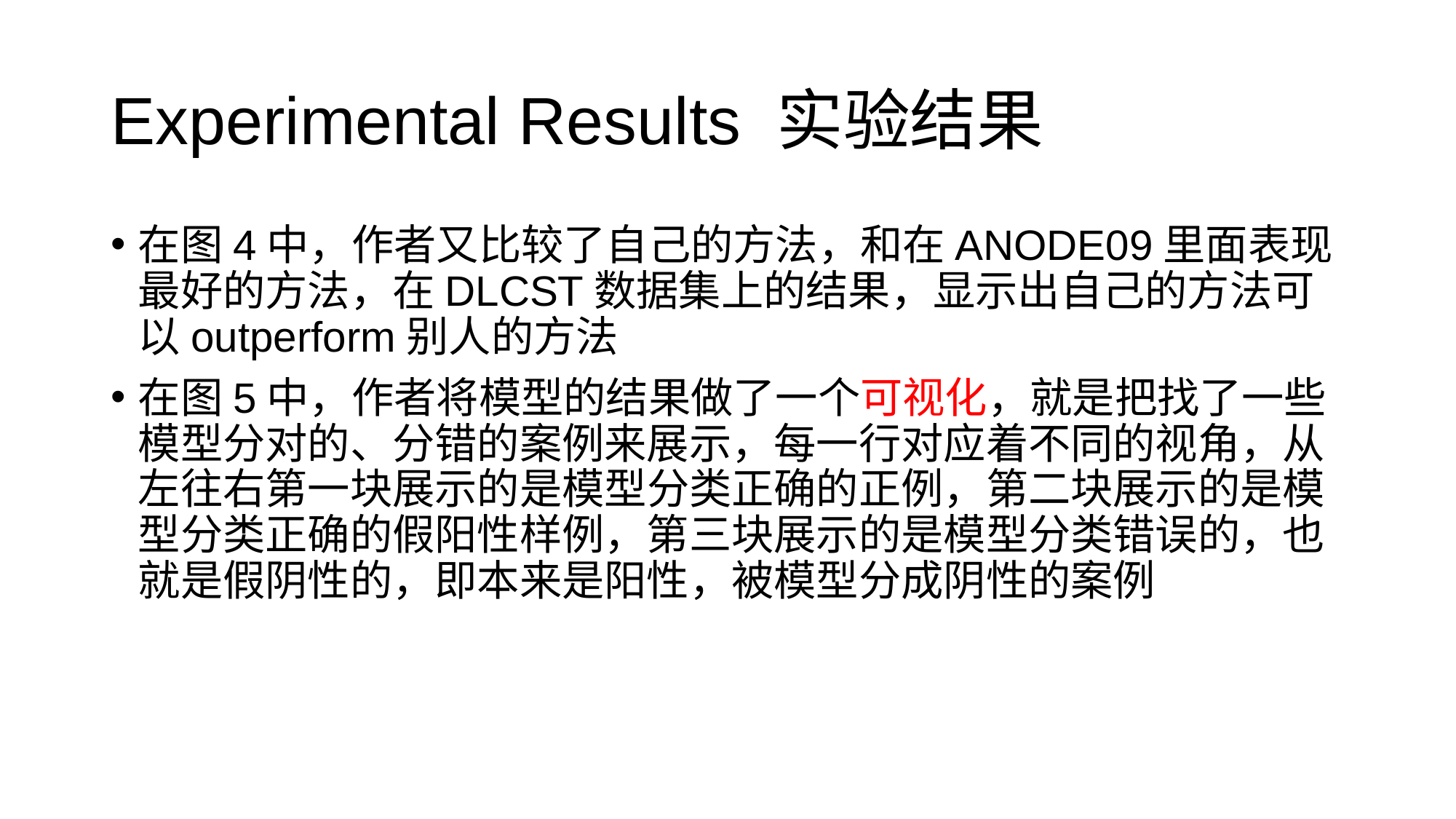

# Experimental Results 实验结果
在图4中，作者又比较了自己的方法，和在ANODE09里面表现最好的方法，在DLCST数据集上的结果，显示出自己的方法可以outperform别人的方法
在图5中，作者将模型的结果做了一个可视化，就是把找了一些模型分对的、分错的案例来展示，每一行对应着不同的视角，从左往右第一块展示的是模型分类正确的正例，第二块展示的是模型分类正确的假阳性样例，第三块展示的是模型分类错误的，也就是假阴性的，即本来是阳性，被模型分成阴性的案例